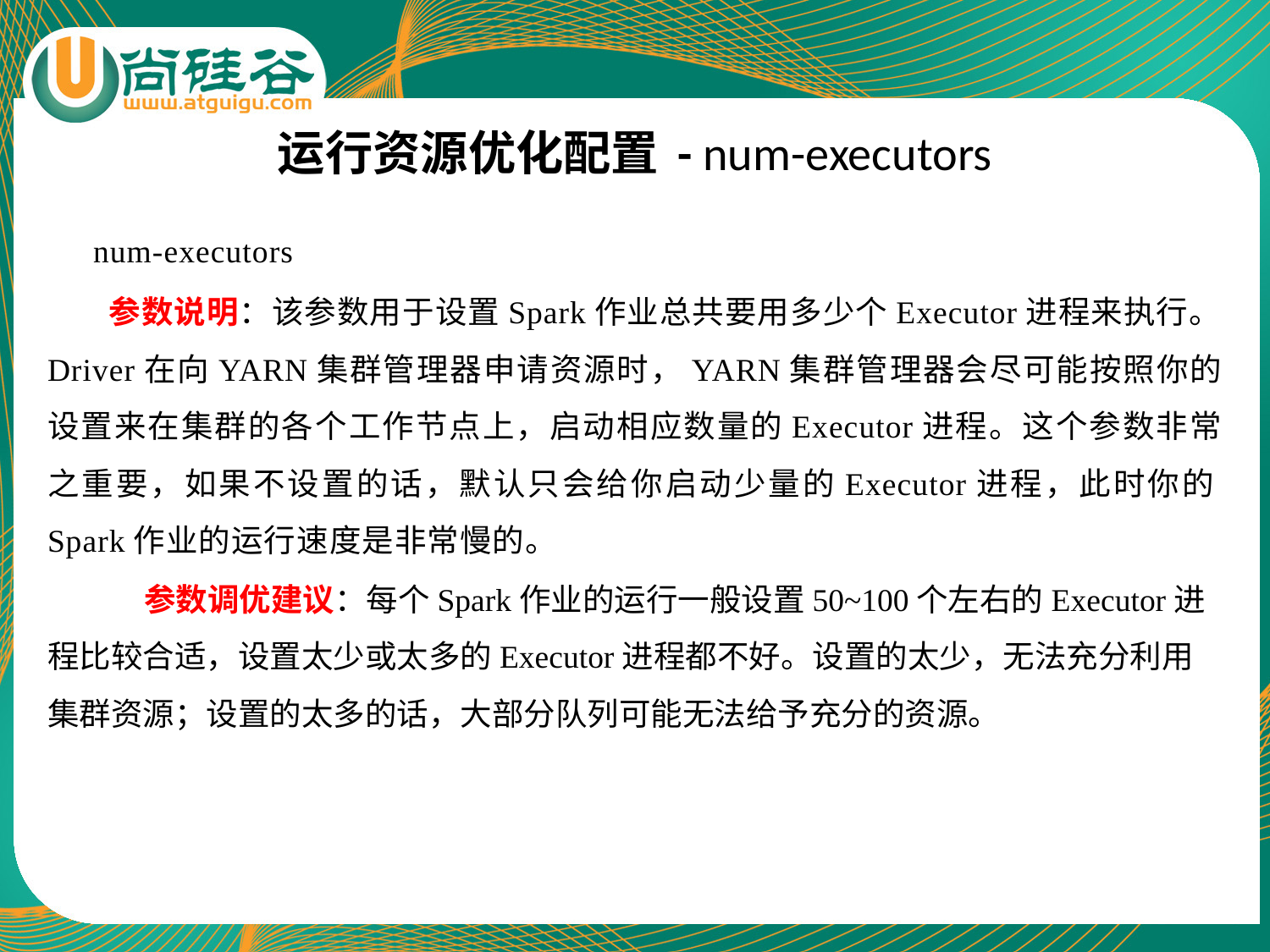

# 运行资源优化配置 - num-executors
num-executors
 参数说明：该参数用于设置Spark作业总共要用多少个Executor进程来执行。Driver在向YARN集群管理器申请资源时，YARN集群管理器会尽可能按照你的设置来在集群的各个工作节点上，启动相应数量的Executor进程。这个参数非常之重要，如果不设置的话，默认只会给你启动少量的Executor进程，此时你的Spark作业的运行速度是非常慢的。
      参数调优建议：每个Spark作业的运行一般设置50~100个左右的Executor进程比较合适，设置太少或太多的Executor进程都不好。设置的太少，无法充分利用集群资源；设置的太多的话，大部分队列可能无法给予充分的资源。